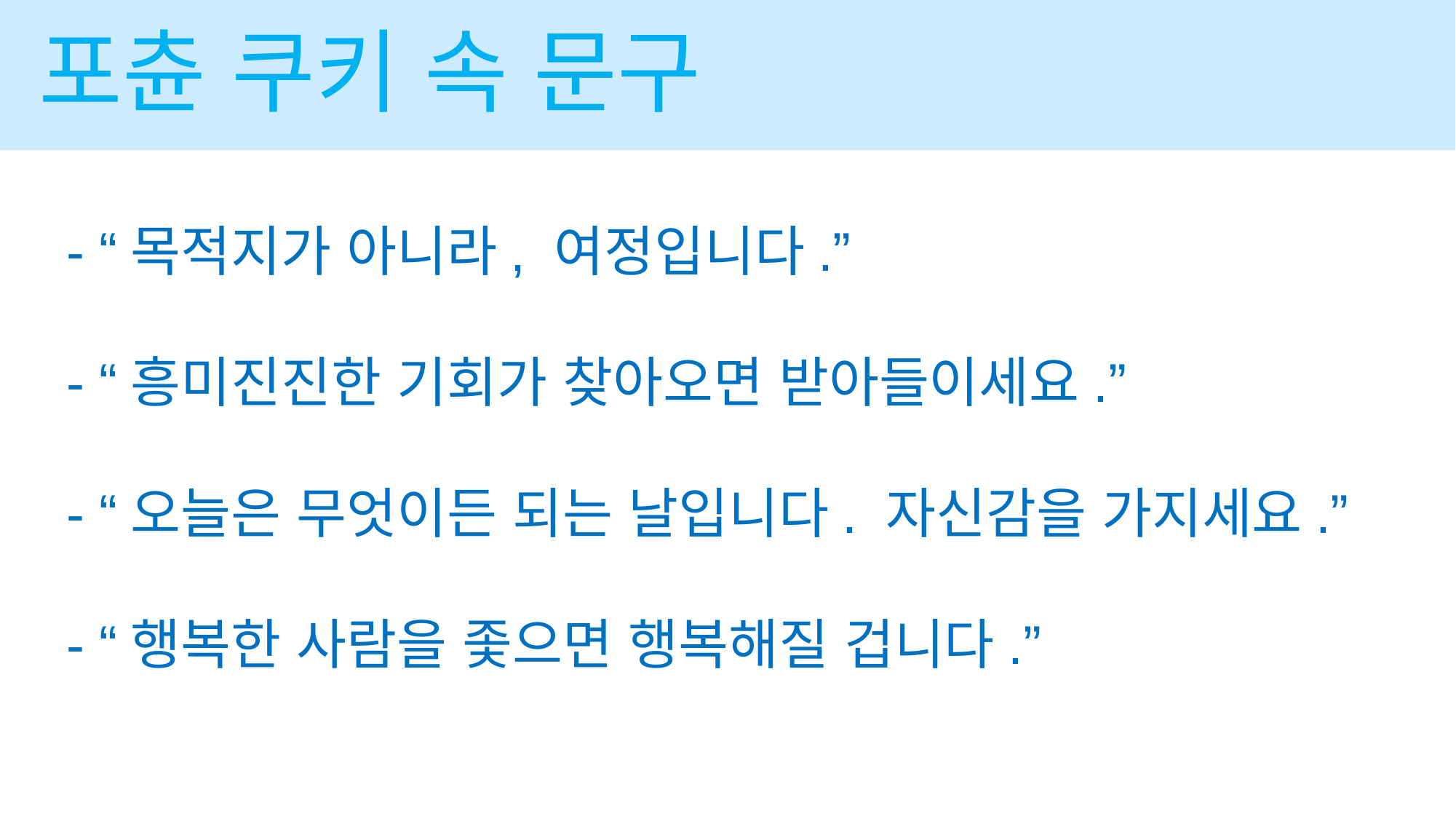

포츈 쿠키 속 문구
- “목적지가 아니라, 여정입니다.”

- “흥미진진한 기회가 찾아오면 받아들이세요.”

- “오늘은 무엇이든 되는 날입니다. 자신감을 가지세요.”

- “행복한 사람을 좇으면 행복해질 겁니다.”